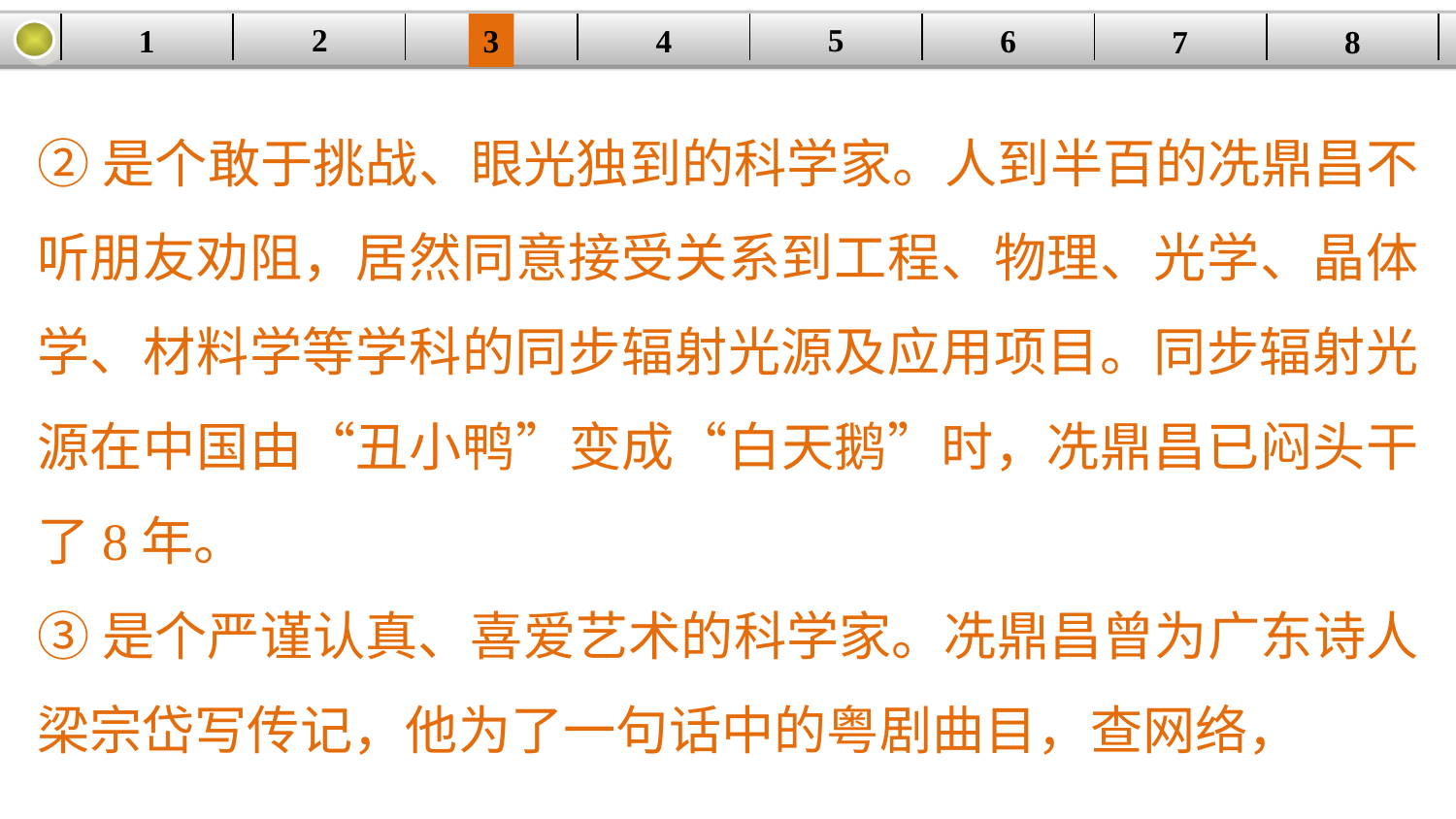

5
2
1
4
6
|  |  |  |  |  |  |  |  |
| --- | --- | --- | --- | --- | --- | --- | --- |
3
8
7

②是个敢于挑战、眼光独到的科学家。人到半百的冼鼎昌不听朋友劝阻，居然同意接受关系到工程、物理、光学、晶体学、材料学等学科的同步辐射光源及应用项目。同步辐射光源在中国由“丑小鸭”变成“白天鹅”时，冼鼎昌已闷头干了8年。
③是个严谨认真、喜爱艺术的科学家。冼鼎昌曾为广东诗人梁宗岱写传记，他为了一句话中的粤剧曲目，查网络，